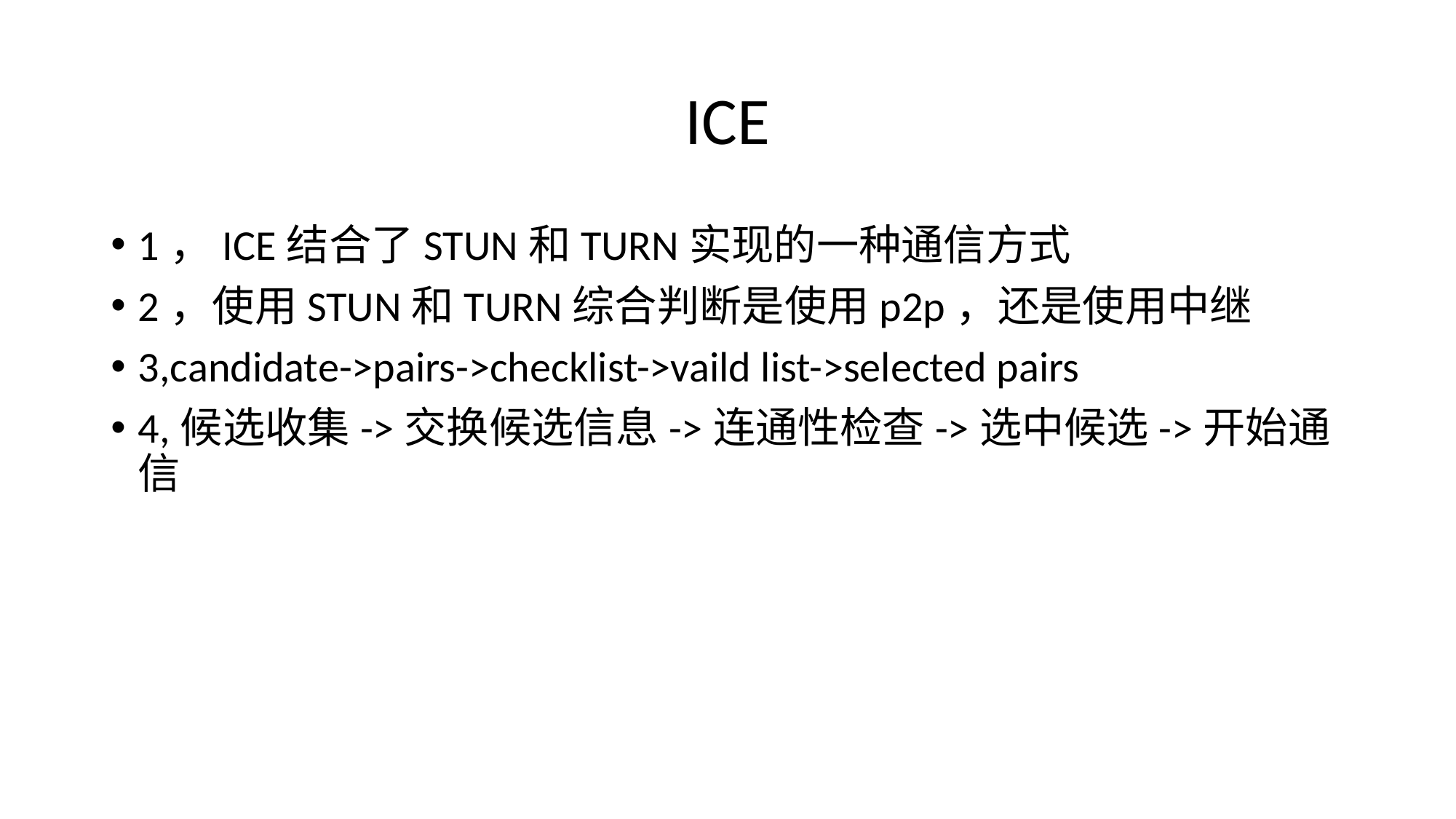

# ICE
1，ICE结合了STUN和TURN实现的一种通信方式
2，使用STUN和TURN综合判断是使用p2p，还是使用中继
3,candidate->pairs->checklist->vaild list->selected pairs
4,候选收集->交换候选信息->连通性检查->选中候选->开始通信